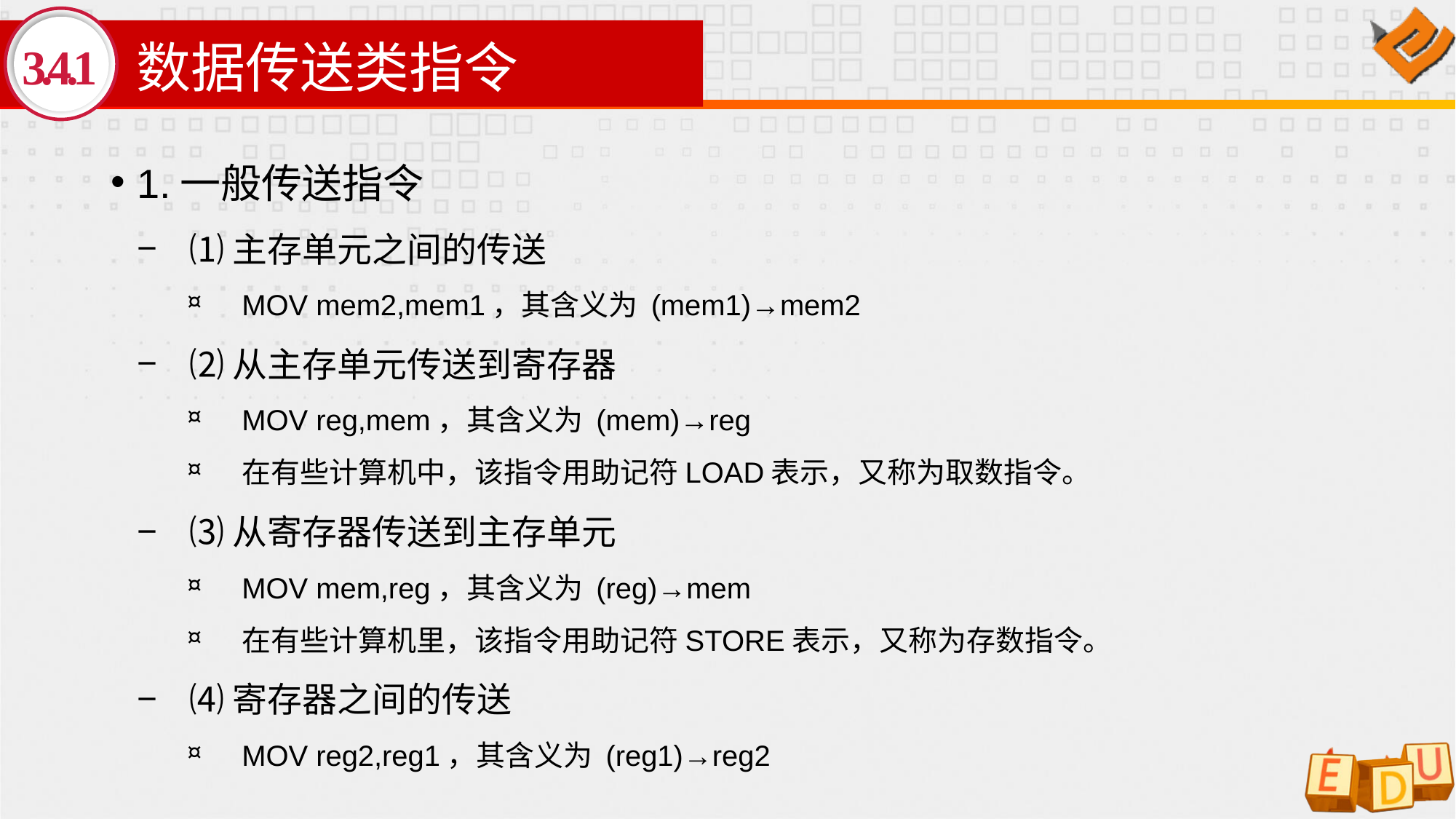

# 数据传送类指令
3.4.1
1.一般传送指令
⑴主存单元之间的传送
MOV mem2,mem1，其含义为 (mem1)→mem2
⑵从主存单元传送到寄存器
MOV reg,mem，其含义为 (mem)→reg
在有些计算机中，该指令用助记符LOAD表示，又称为取数指令。
⑶从寄存器传送到主存单元
MOV mem,reg，其含义为 (reg)→mem
在有些计算机里，该指令用助记符STORE表示，又称为存数指令。
⑷寄存器之间的传送
MOV reg2,reg1，其含义为 (reg1)→reg2